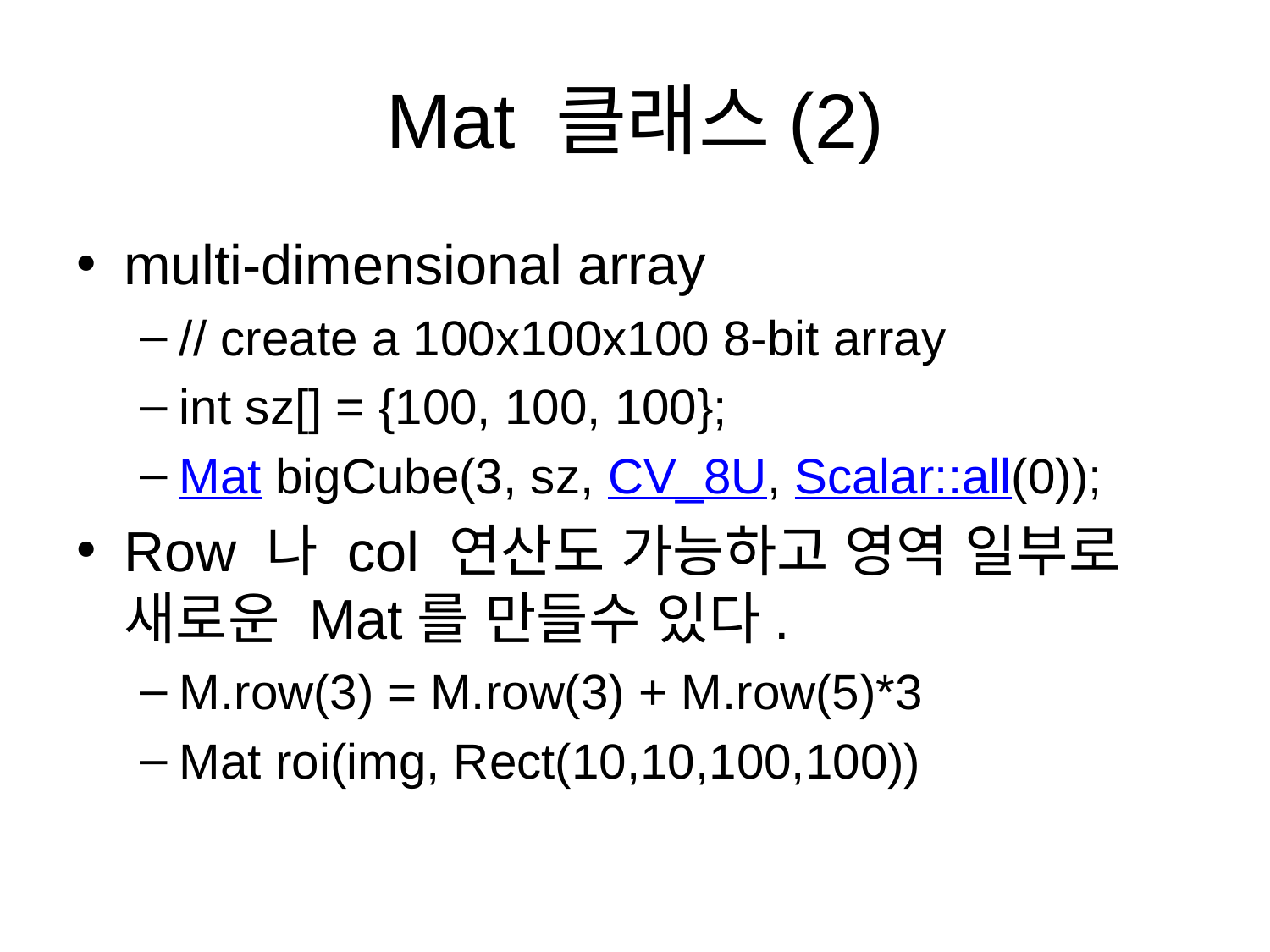

# Mat 클래스(2)
multi-dimensional array
// create a 100x100x100 8-bit array
int sz[] = {100, 100, 100};
Mat bigCube(3, sz, CV_8U, Scalar::all(0));
Row 나 col 연산도 가능하고 영역 일부로 새로운 Mat를 만들수 있다.
M.row(3) = M.row(3) + M.row(5)*3
Mat roi(img, Rect(10,10,100,100))